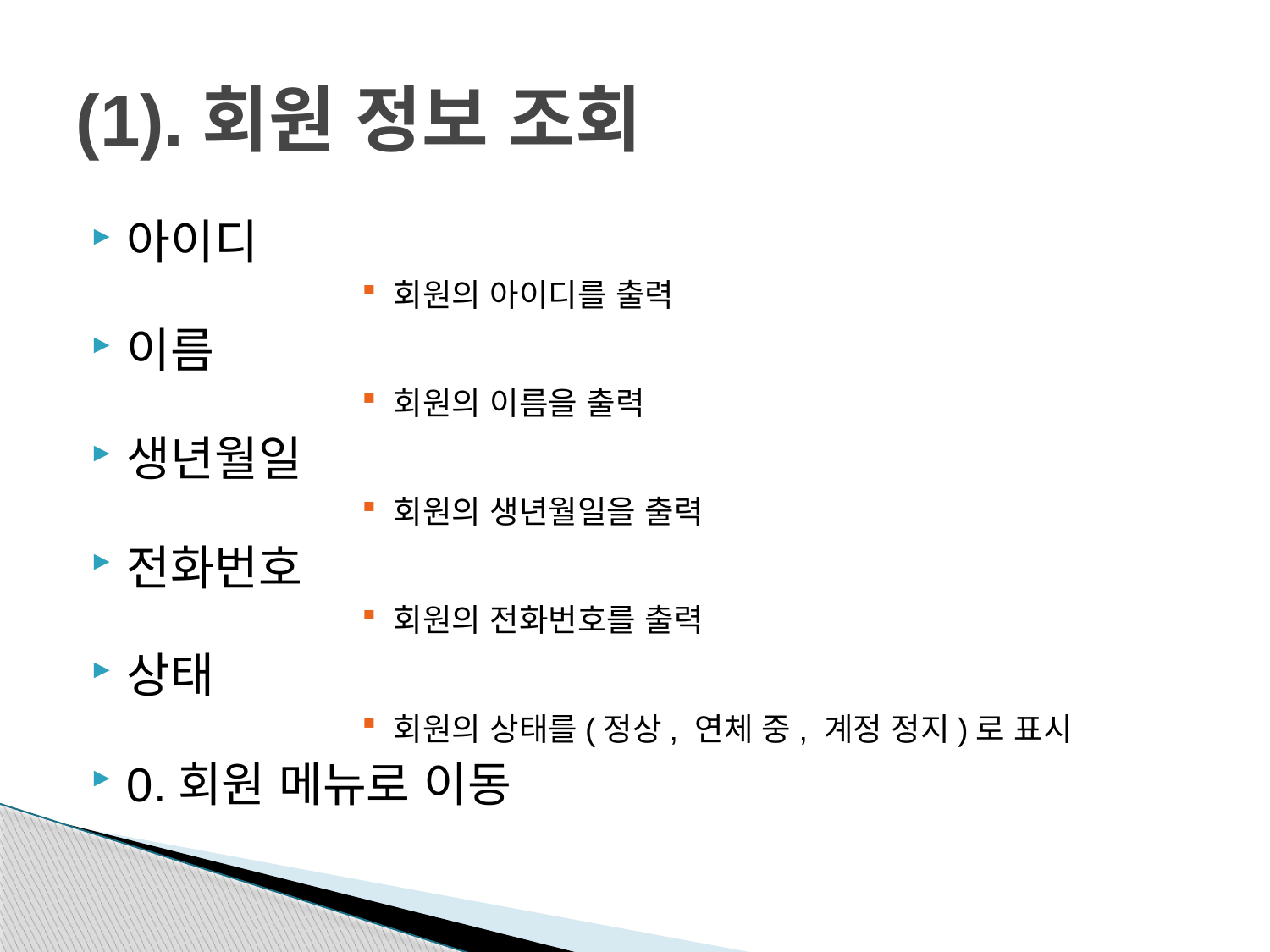

# (1).회원 정보 조회
아이디
회원의 아이디를 출력
이름
회원의 이름을 출력
생년월일
회원의 생년월일을 출력
전화번호
회원의 전화번호를 출력
상태
회원의 상태를(정상, 연체 중, 계정 정지)로 표시
0.회원 메뉴로 이동